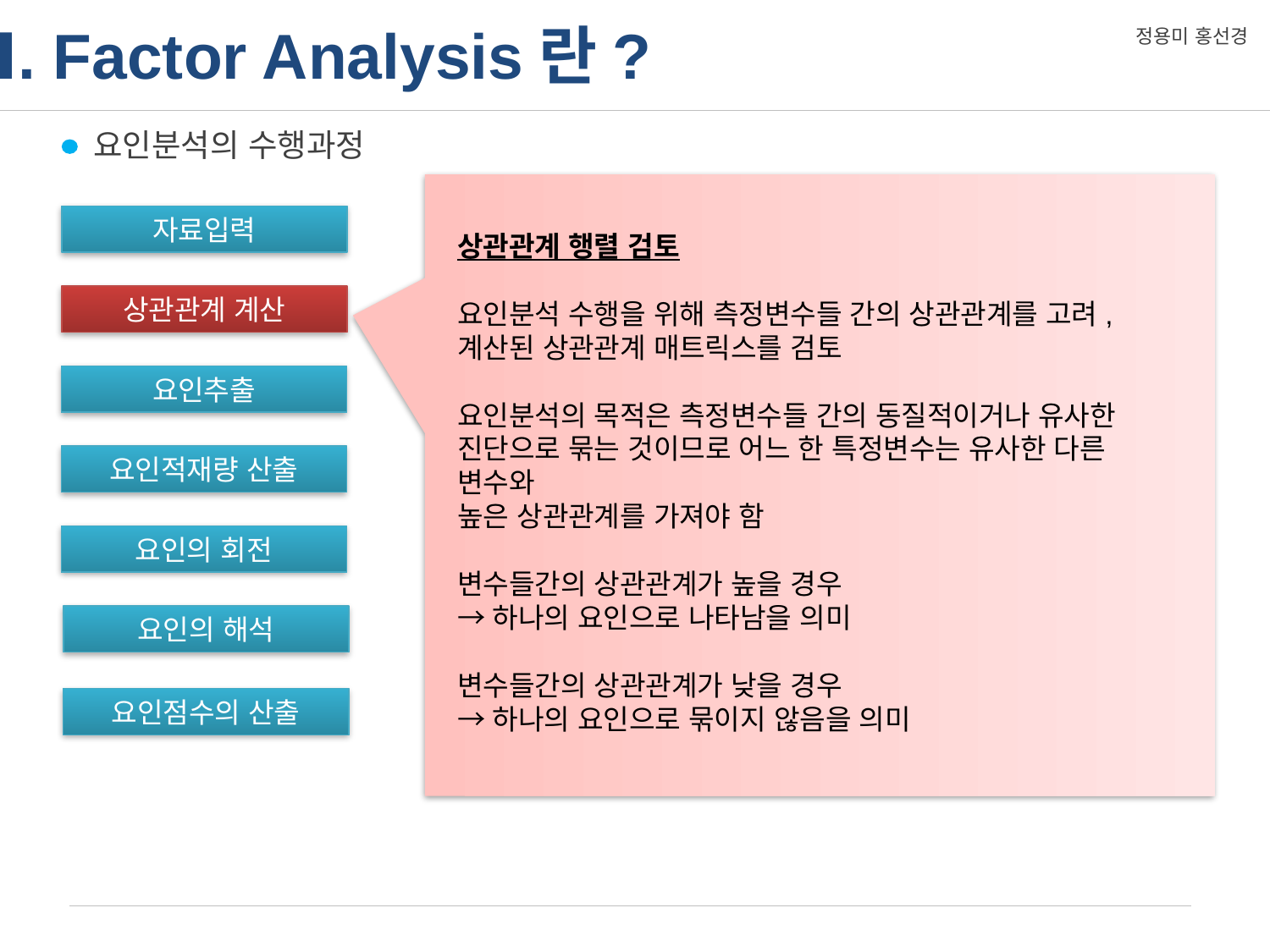

Ⅰ. Factor Analysis란?
정용미 홍선경
요인분석의 수행과정

상관관계 행렬 검토

요인분석 수행을 위해 측정변수들 간의 상관관계를 고려,
계산된 상관관계 매트릭스를 검토

요인분석의 목적은 측정변수들 간의 동질적이거나 유사한 진단으로 묶는 것이므로 어느 한 특정변수는 유사한 다른 변수와
높은 상관관계를 가져야 함

변수들간의 상관관계가 높을 경우
→하나의 요인으로 나타남을 의미

변수들간의 상관관계가 낮을 경우
→하나의 요인으로 묶이지 않음을 의미
자료입력
상관관계 계산
요인추출
요인적재량 산출
요인의 회전
요인의 해석
요인점수의 산출